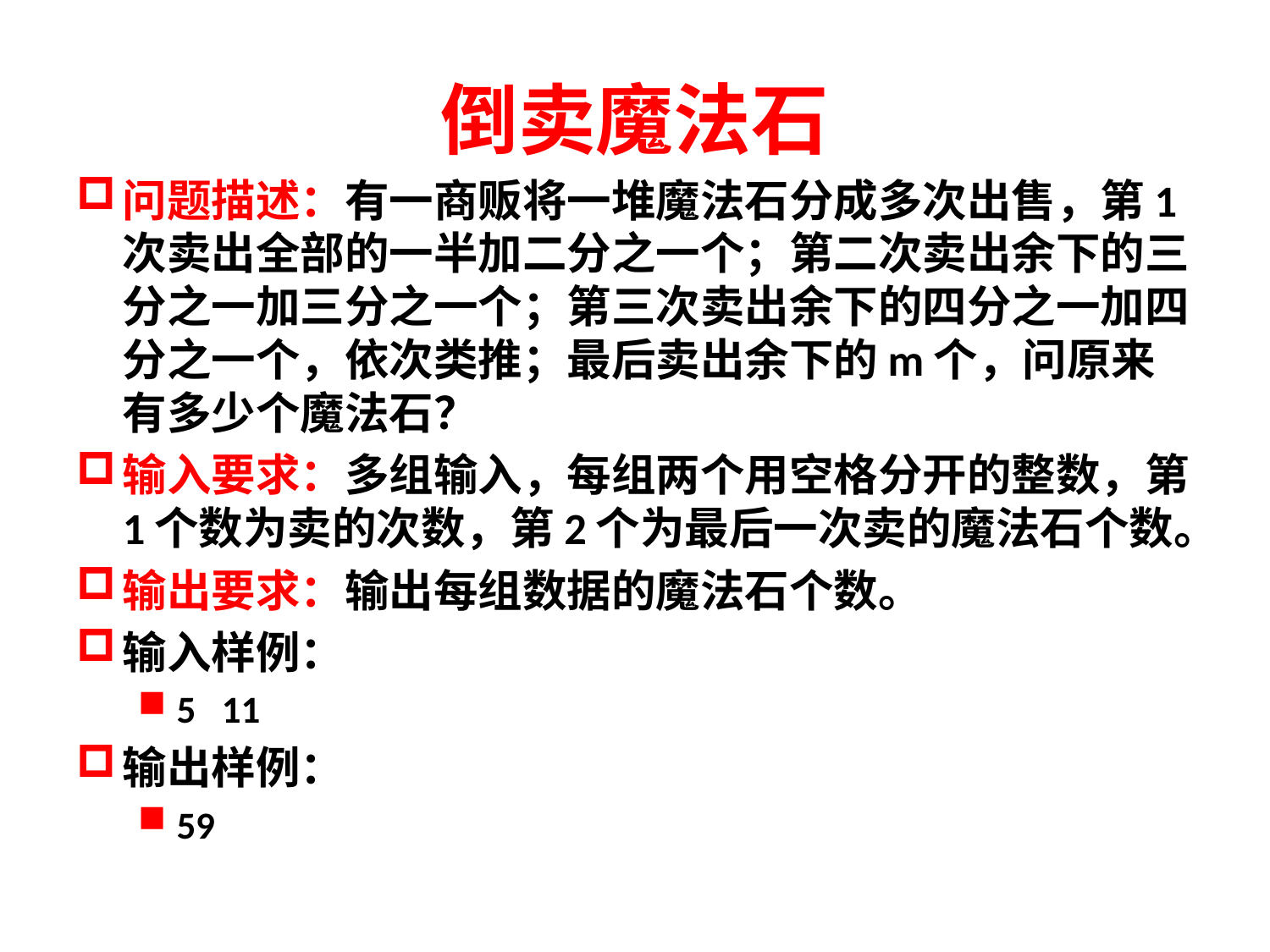

# 倒卖魔法石
问题描述：有一商贩将一堆魔法石分成多次出售，第1次卖出全部的一半加二分之一个；第二次卖出余下的三分之一加三分之一个；第三次卖出余下的四分之一加四分之一个，依次类推；最后卖出余下的m个，问原来有多少个魔法石？
输入要求：多组输入，每组两个用空格分开的整数，第1个数为卖的次数，第2个为最后一次卖的魔法石个数。
输出要求：输出每组数据的魔法石个数。
输入样例：
5   11
输出样例：
59